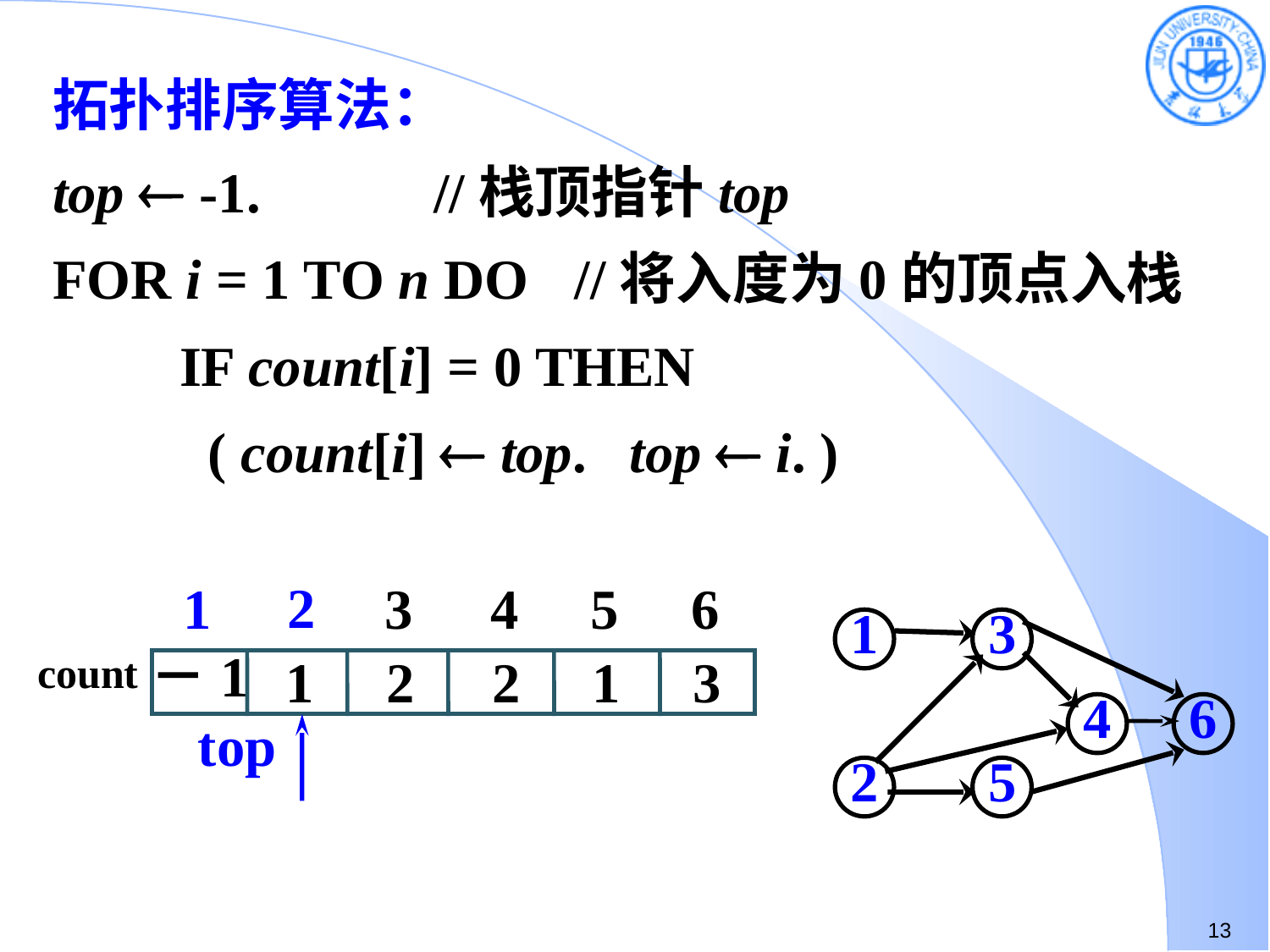

拓扑排序算法：
top ← -1.		//栈顶指针top
FOR i = 1 TO n DO	 //将入度为0的顶点入栈
	IF count[i] = 0 THEN
	  ( count[i] ← top.   top ← i. )
2
top

1

3
4
5
6

－1
count
1
2
2
1
3

1

3

4

6

2

5